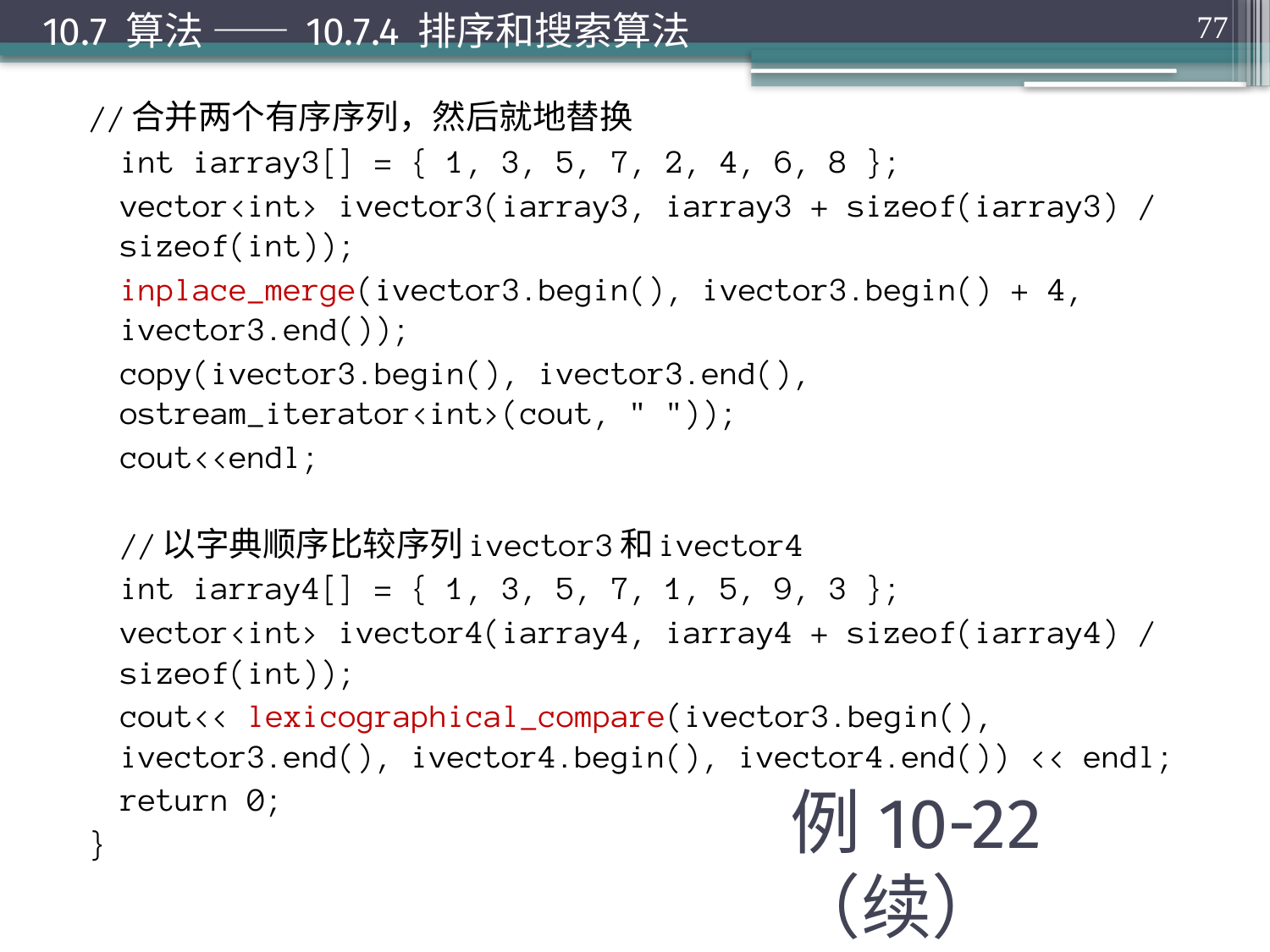

10.7 算法 —— 10.7.4 排序和搜索算法
77
//合并两个有序序列，然后就地替换
	int iarray3[] = { 1, 3, 5, 7, 2, 4, 6, 8 };
	vector<int> ivector3(iarray3, iarray3 + sizeof(iarray3) / sizeof(int));
	inplace_merge(ivector3.begin(), ivector3.begin() + 4, ivector3.end());
	copy(ivector3.begin(), ivector3.end(), ostream_iterator<int>(cout, " "));
	cout<<endl;

	//以字典顺序比较序列ivector3和ivector4
	int iarray4[] = { 1, 3, 5, 7, 1, 5, 9, 3 };
	vector<int> ivector4(iarray4, iarray4 + sizeof(iarray4) / sizeof(int));
	cout<< lexicographical_compare(ivector3.begin(), ivector3.end(), ivector4.begin(), ivector4.end()) << endl;
	return 0;
}
# 例10-22（续）